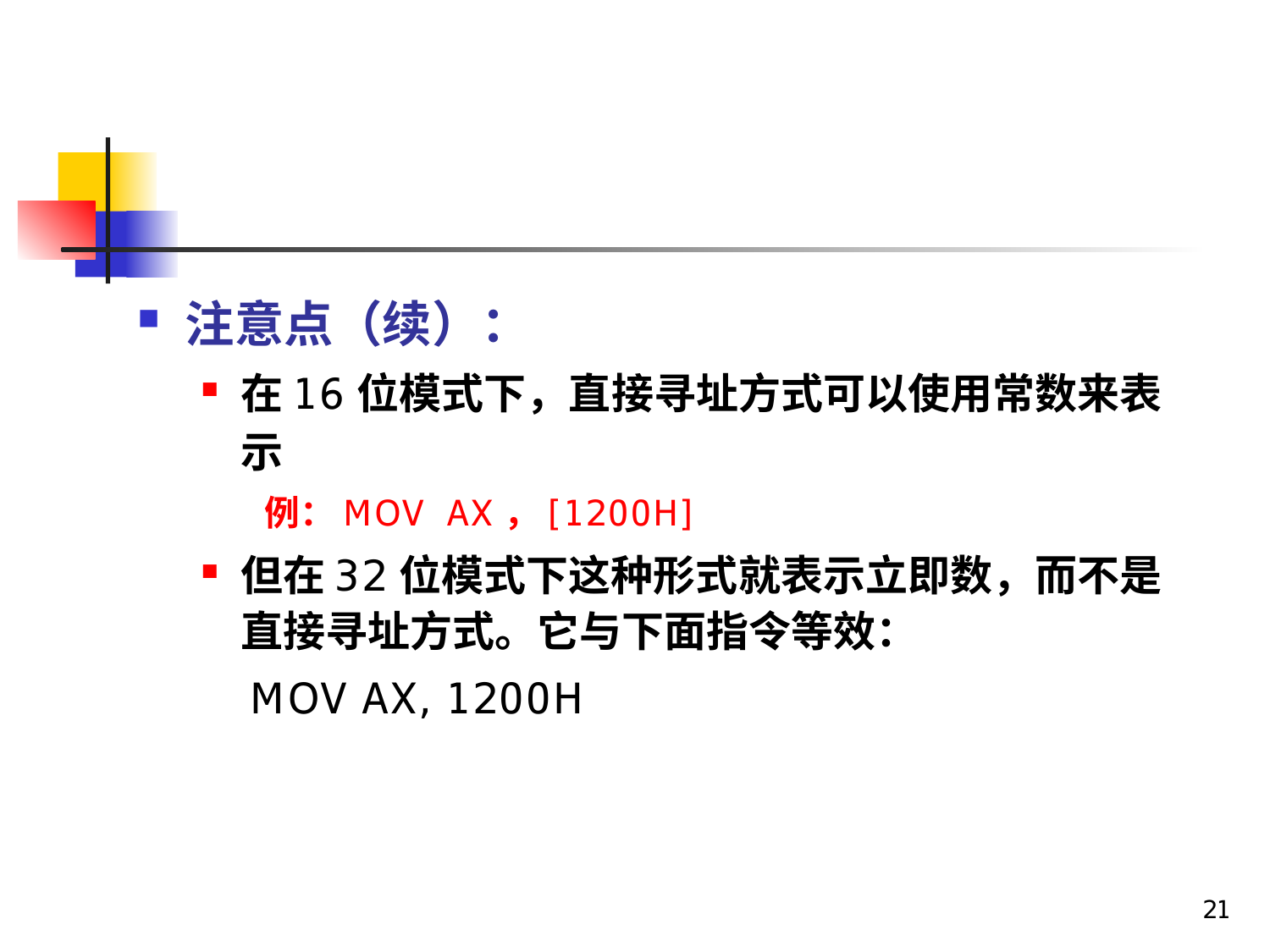

注意点（续）：
在16位模式下，直接寻址方式可以使用常数来表示
例：MOV  AX，[1200H]
但在32位模式下这种形式就表示立即数，而不是直接寻址方式。它与下面指令等效：
    MOV AX, 1200H
21